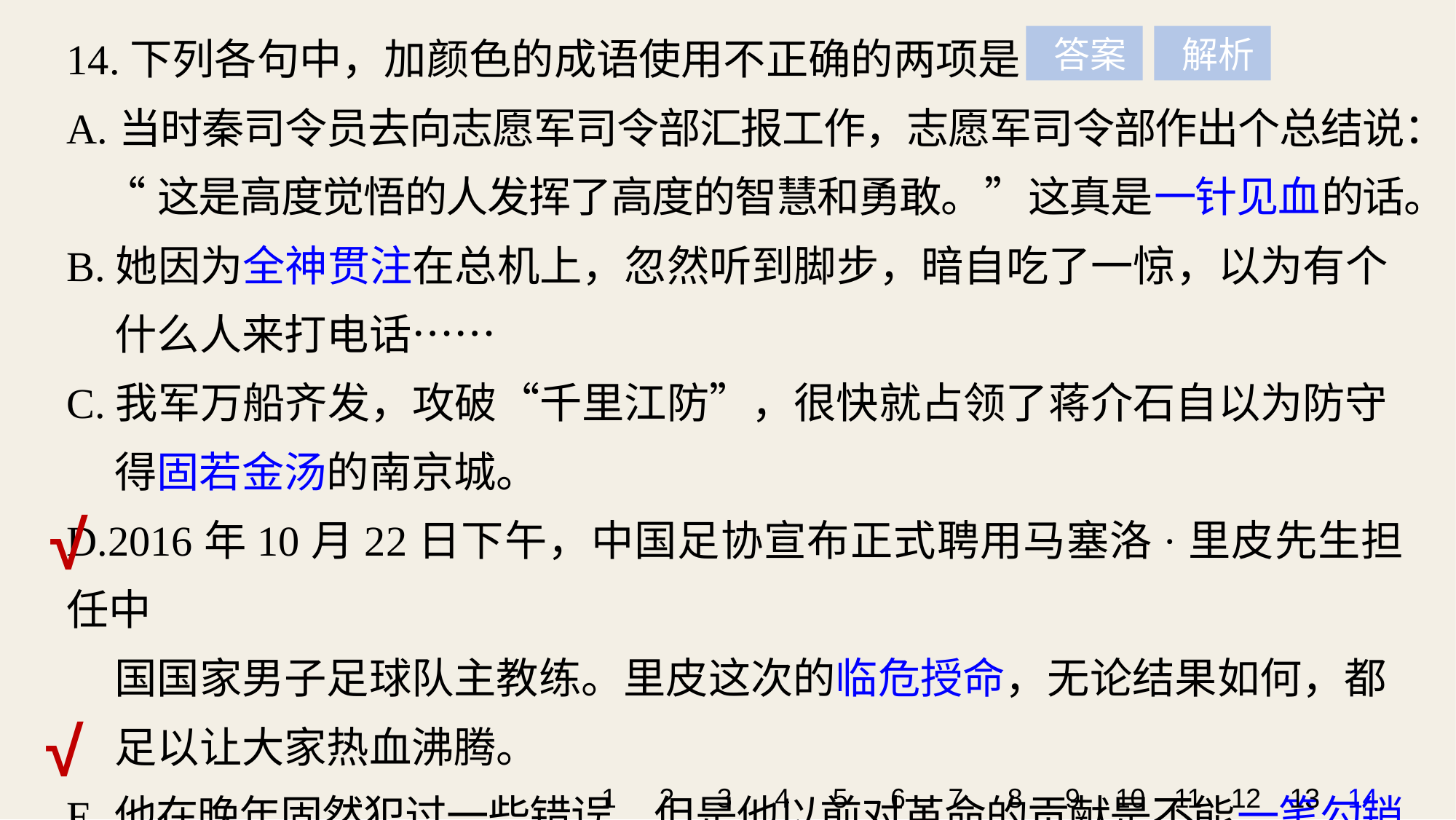

14.下列各句中，加颜色的成语使用不正确的两项是
A.当时秦司令员去向志愿军司令部汇报工作，志愿军司令部作出个总结说：
    “这是高度觉悟的人发挥了高度的智慧和勇敢。”这真是一针见血的话。
B.她因为全神贯注在总机上，忽然听到脚步，暗自吃了一惊，以为有个
    什么人来打电话……
C.我军万船齐发，攻破“千里江防”，很快就占领了蒋介石自以为防守
    得固若金汤的南京城。
D.2016年10月22日下午，中国足协宣布正式聘用马塞洛·里皮先生担任中
    国国家男子足球队主教练。里皮这次的临危授命，无论结果如何，都
    足以让大家热血沸腾。
E.他在晚年固然犯过一些错误，但是他以前对革命的贡献是不能一笔勾销的。
 答案
 解析
√
√
1
2
3
4
5
6
7
8
9
10
11
12
13
14